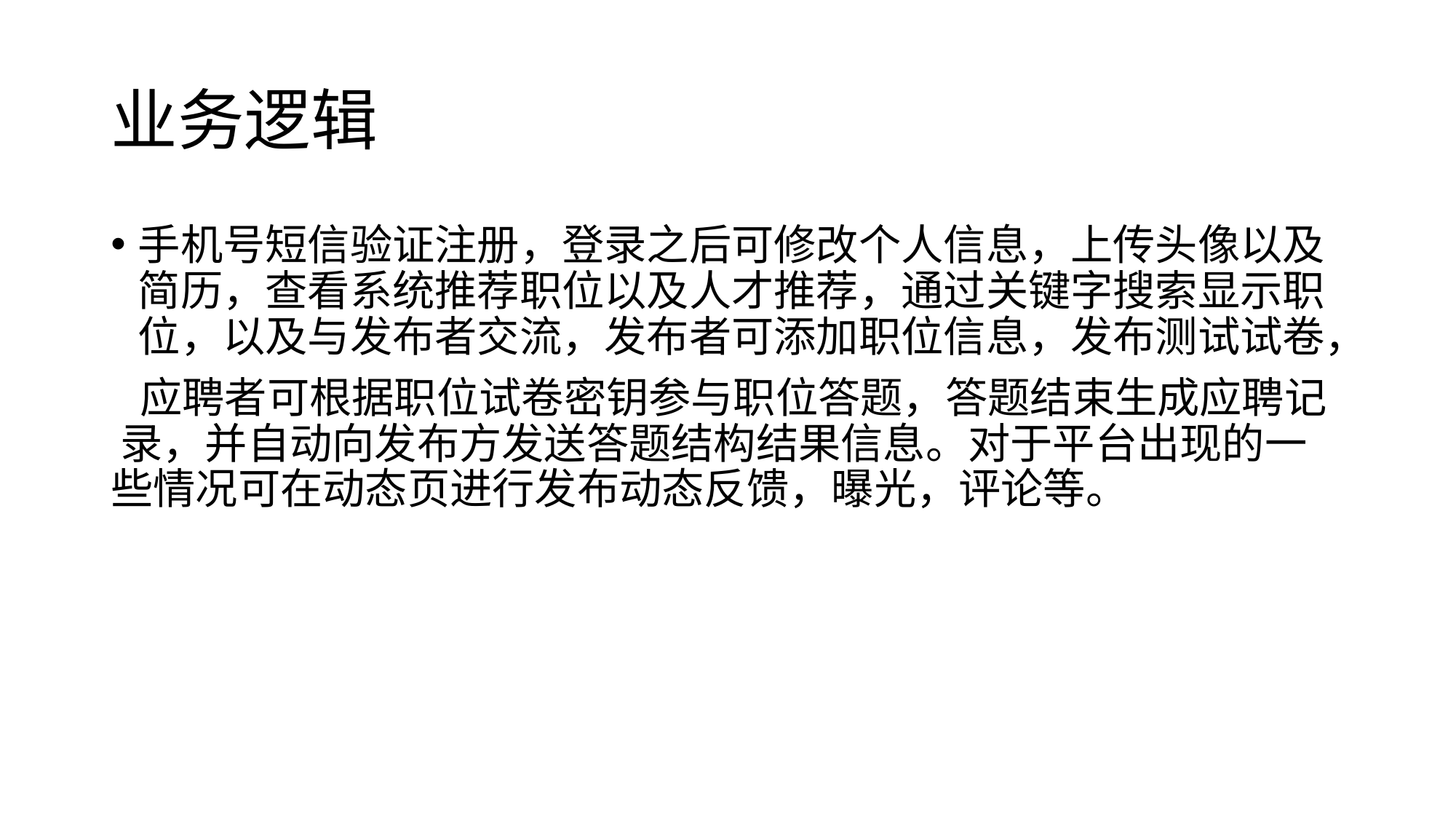

# 业务逻辑
手机号短信验证注册，登录之后可修改个人信息，上传头像以及简历，查看系统推荐职位以及人才推荐，通过关键字搜索显示职位，以及与发布者交流，发布者可添加职位信息，发布测试试卷，
  应聘者可根据职位试卷密钥参与职位答题，答题结束生成应聘记   录，并自动向发布方发送答题结构结果信息。对于平台出现的一些情况可在动态页进行发布动态反馈，曝光，评论等。